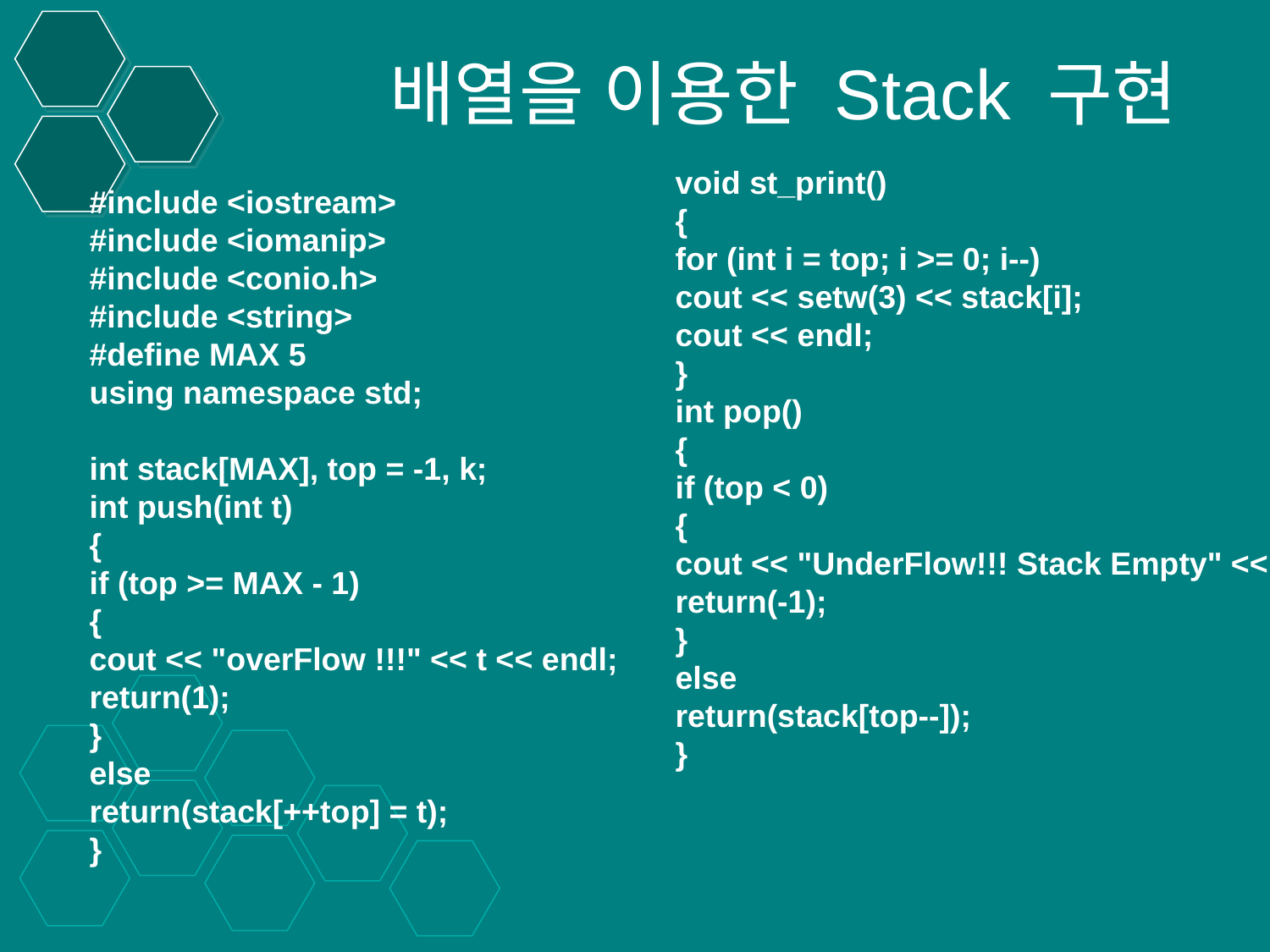

# 배열을 이용한 Stack 구현
void st_print()
{
for (int i = top; i >= 0; i--)
cout << setw(3) << stack[i];
cout << endl;
}
int pop()
{
if (top < 0)
{
cout << "UnderFlow!!! Stack Empty" << endl;
return(-1);
}
else
return(stack[top--]);
}
#include <iostream>
#include <iomanip>
#include <conio.h>
#include <string>
#define MAX 5
using namespace std;

int stack[MAX], top = -1, k;
int push(int t)
{
if (top >= MAX - 1)
{
cout << "overFlow !!!" << t << endl;
return(1);
}
else
return(stack[++top] = t);
}